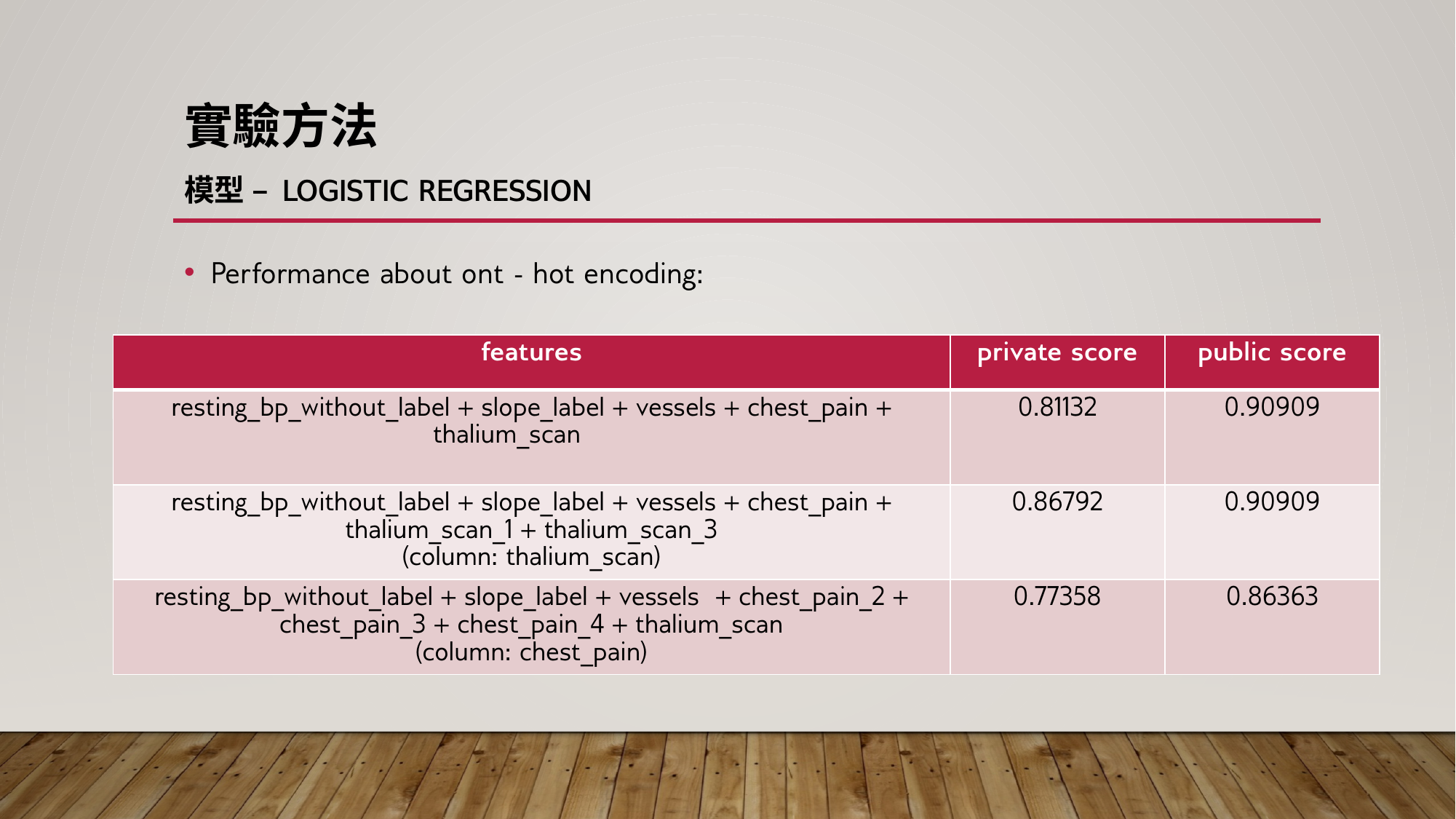

# 實驗方法 模型 – logistic regression
Performance about ont - hot encoding:
| features | private score | public score |
| --- | --- | --- |
| resting\_bp\_without\_label + slope\_label + vessels + chest\_pain + thalium\_scan | 0.81132 | 0.90909 |
| resting\_bp\_without\_label + slope\_label + vessels + chest\_pain + thalium\_scan\_1 + thalium\_scan\_3 (column: thalium\_scan) | 0.86792 | 0.90909 |
| resting\_bp\_without\_label + slope\_label + vessels + chest\_pain\_2 + chest\_pain\_3 + chest\_pain\_4 + thalium\_scan (column: chest\_pain) | 0.77358 | 0.86363 |